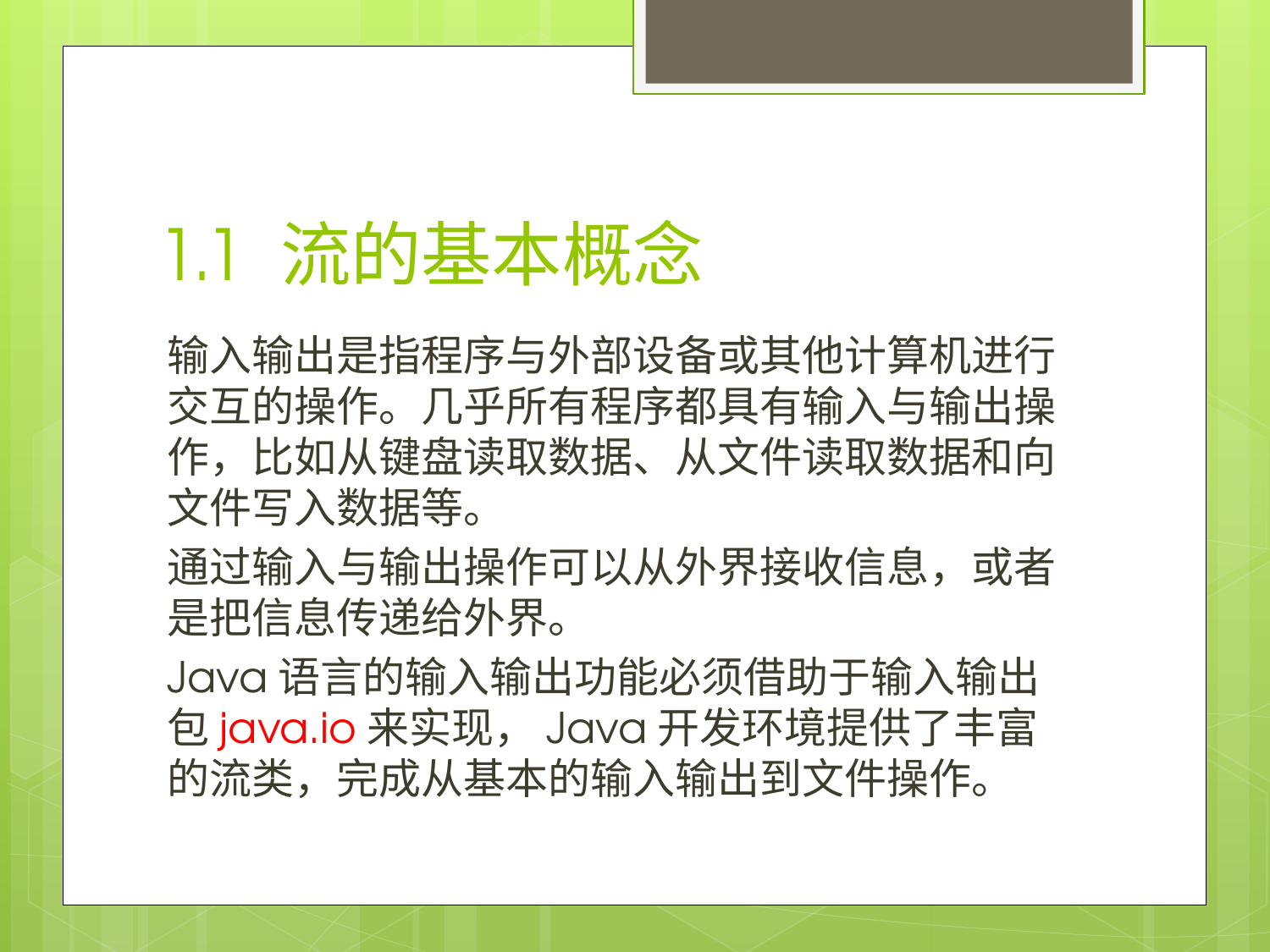

# 1.1 流的基本概念
输入输出是指程序与外部设备或其他计算机进行交互的操作。几乎所有程序都具有输入与输出操作，比如从键盘读取数据、从文件读取数据和向文件写入数据等。
通过输入与输出操作可以从外界接收信息，或者是把信息传递给外界。
Java语言的输入输出功能必须借助于输入输出包java.io来实现，Java开发环境提供了丰富的流类，完成从基本的输入输出到文件操作。